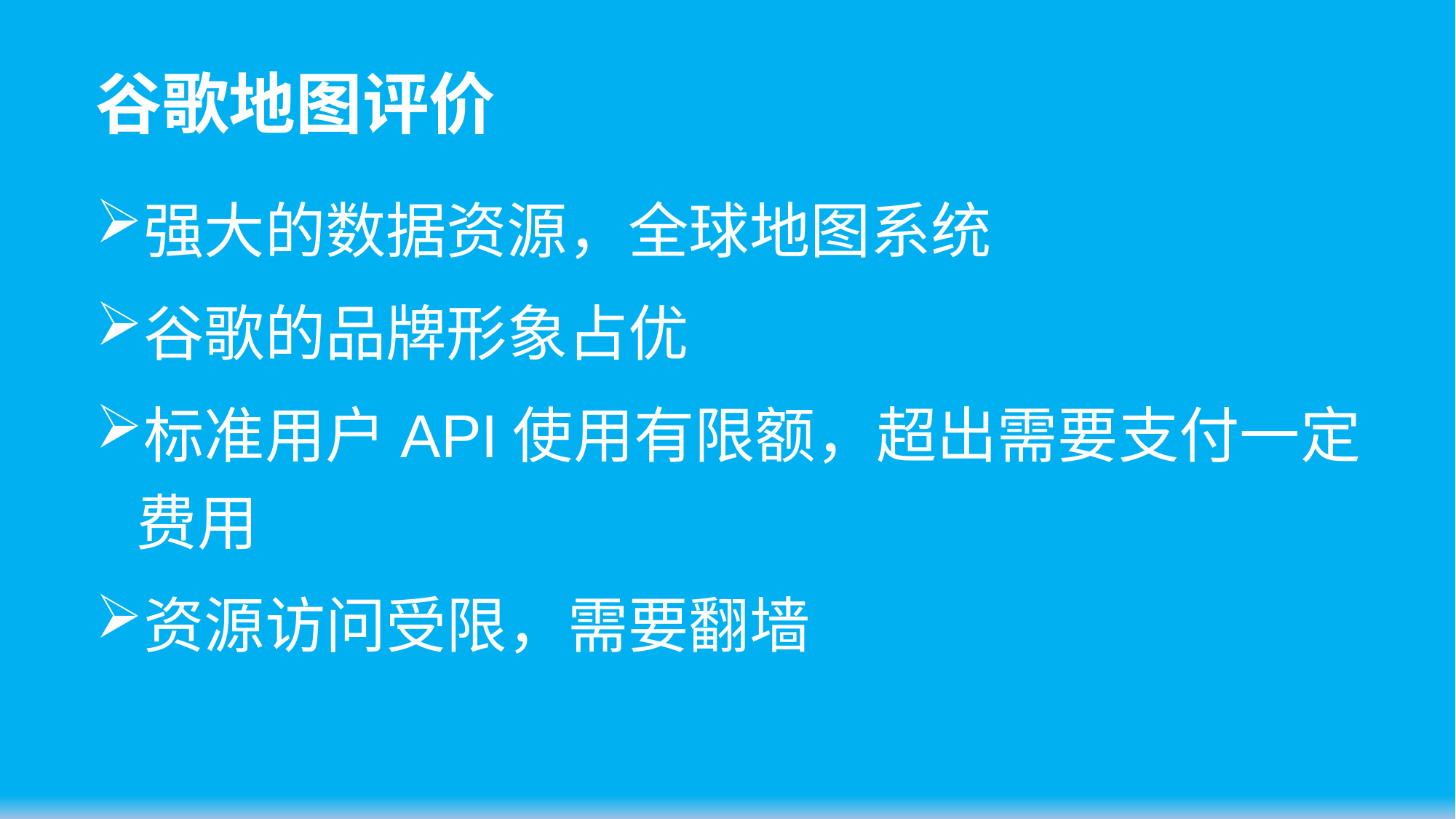

# 谷歌地图评价
强大的数据资源，全球地图系统
谷歌的品牌形象占优
标准用户API使用有限额，超出需要支付一定费用
资源访问受限，需要翻墙